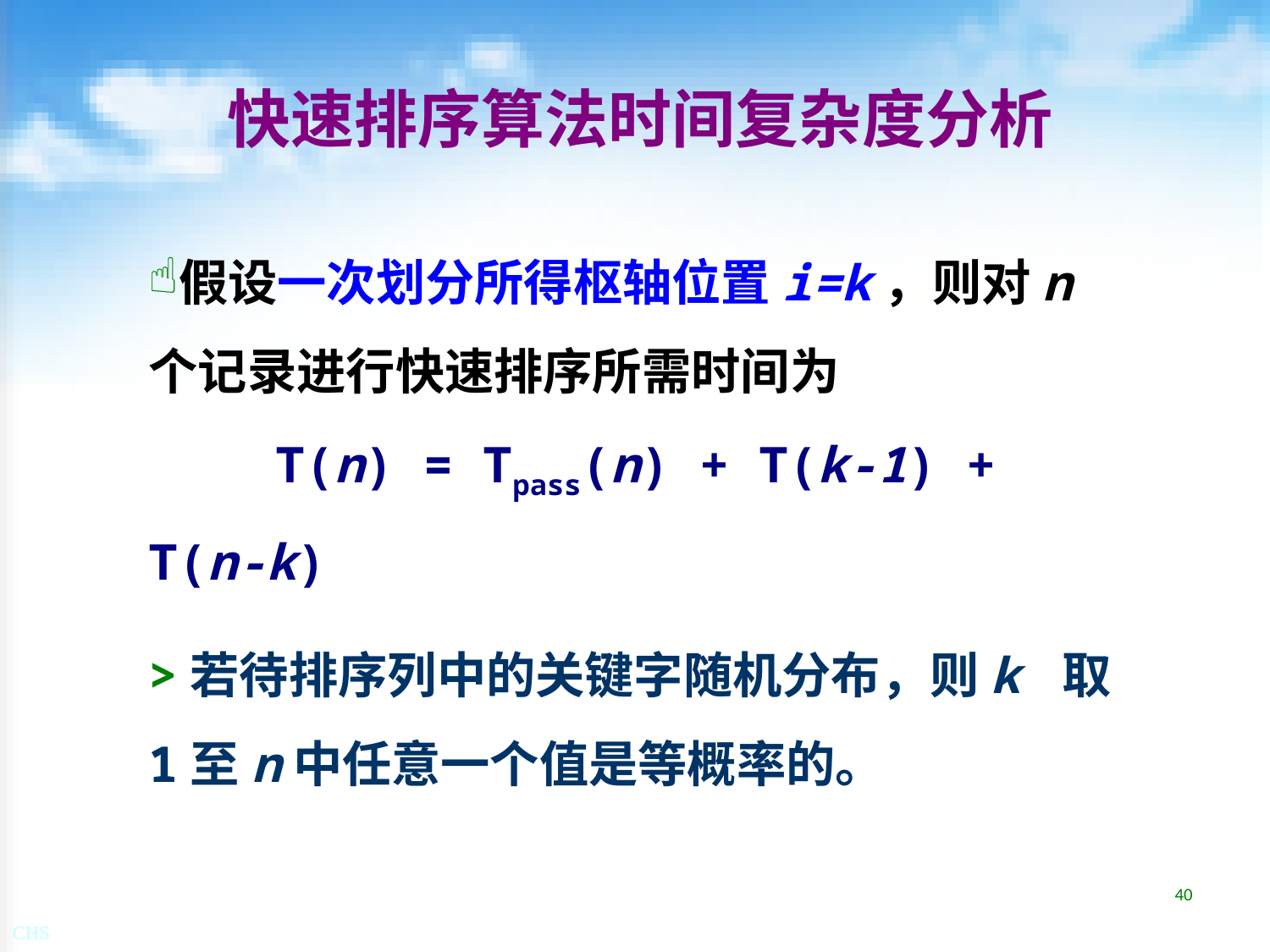

# 快速排序算法时间复杂度分析
假设一次划分所得枢轴位置i=k，则对n个记录进行快速排序所需时间为
	T(n) = Tpass(n) + T(k-1) + T(n-k)
>若待排序列中的关键字随机分布，则k 取1至n中任意一个值是等概率的。
40